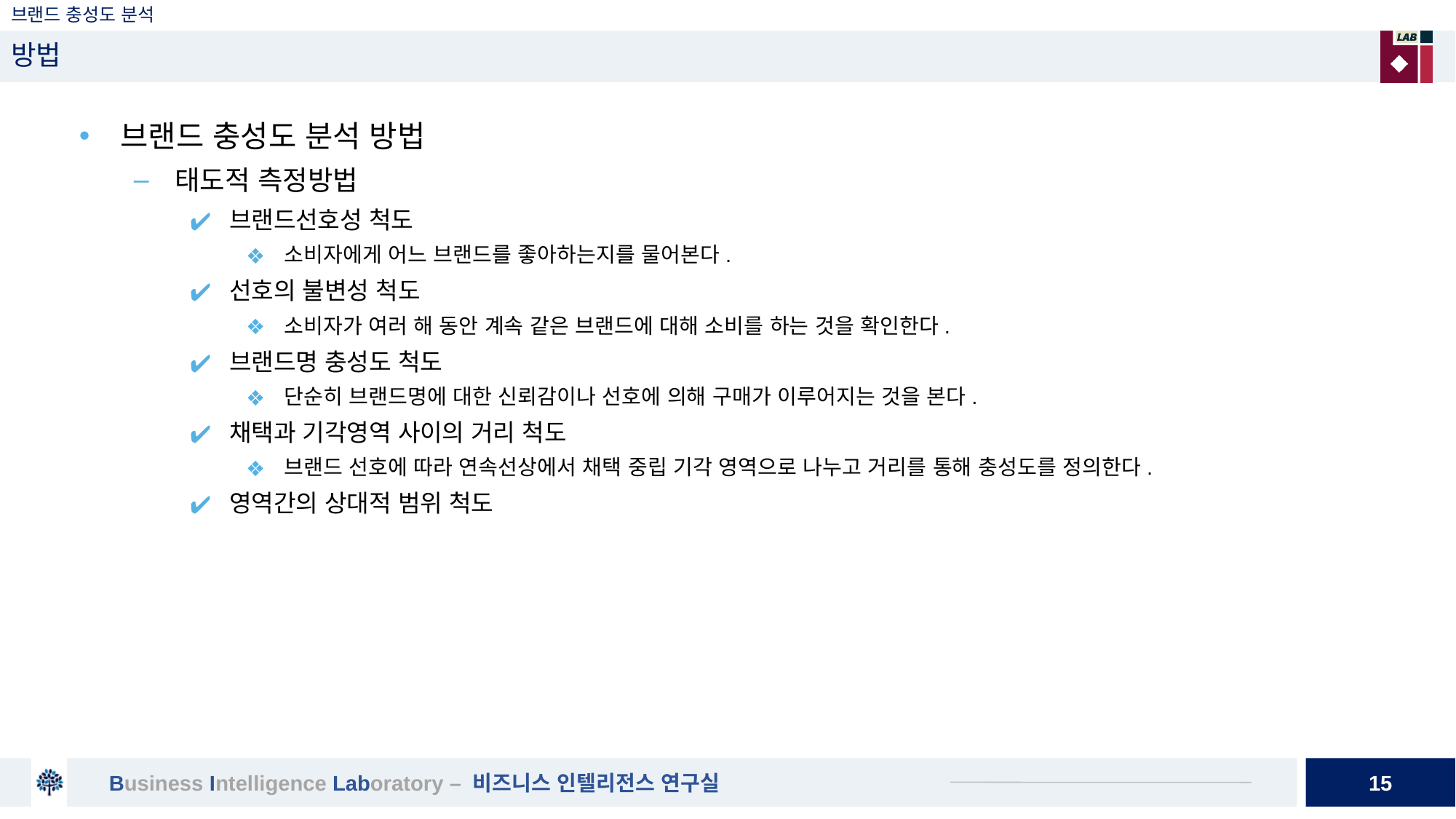

# 브랜드 충성도 분석
방법
브랜드 충성도 분석 방법
태도적 측정방법
브랜드선호성 척도
소비자에게 어느 브랜드를 좋아하는지를 물어본다.
선호의 불변성 척도
소비자가 여러 해 동안 계속 같은 브랜드에 대해 소비를 하는 것을 확인한다.
브랜드명 충성도 척도
단순히 브랜드명에 대한 신뢰감이나 선호에 의해 구매가 이루어지는 것을 본다.
채택과 기각영역 사이의 거리 척도
브랜드 선호에 따라 연속선상에서 채택 중립 기각 영역으로 나누고 거리를 통해 충성도를 정의한다.
영역간의 상대적 범위 척도
15